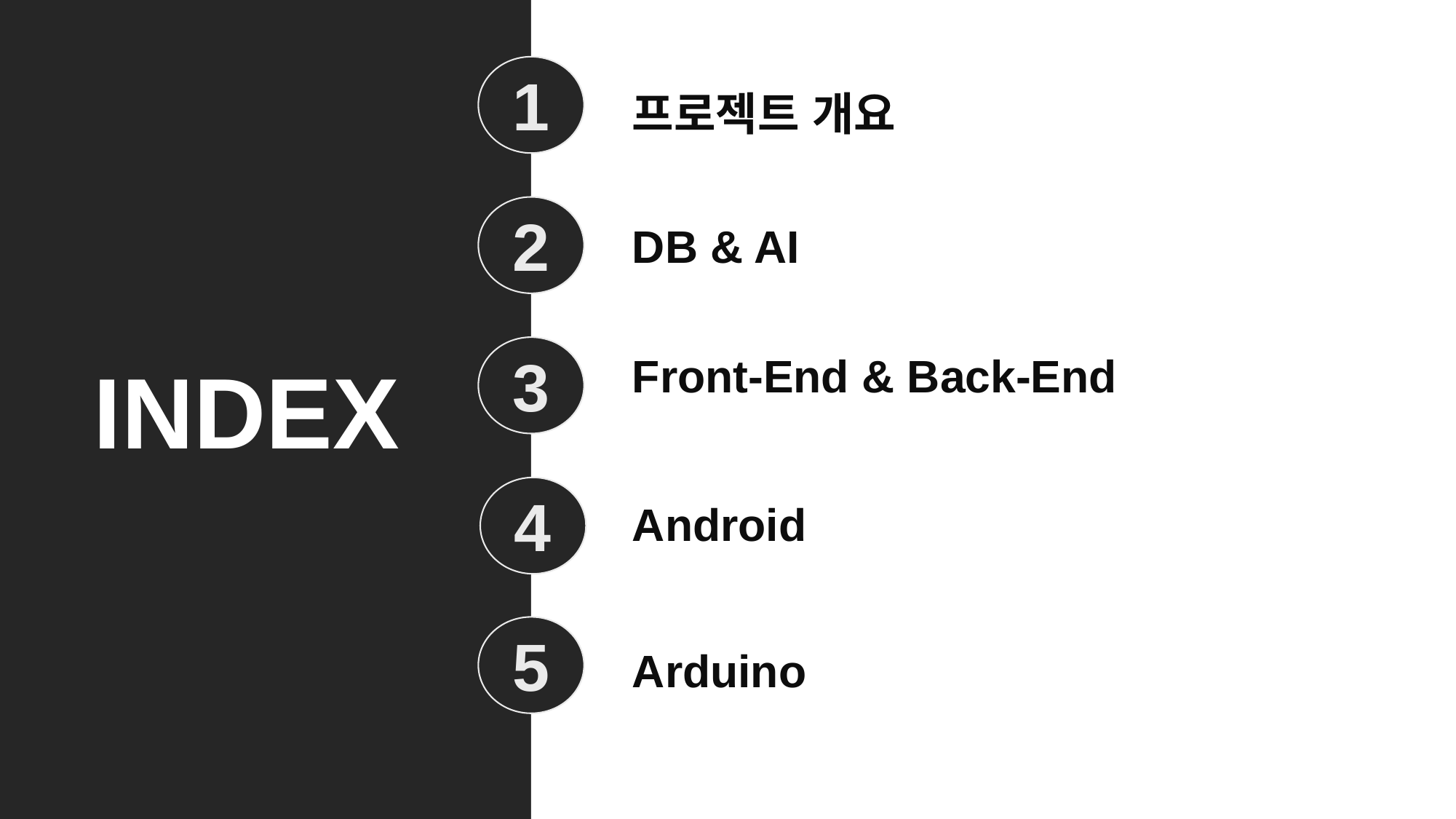

1
프로젝트 개요
DB & AI

2
Front-End & Back-End

3
INDEX

Android

4

5
Arduino